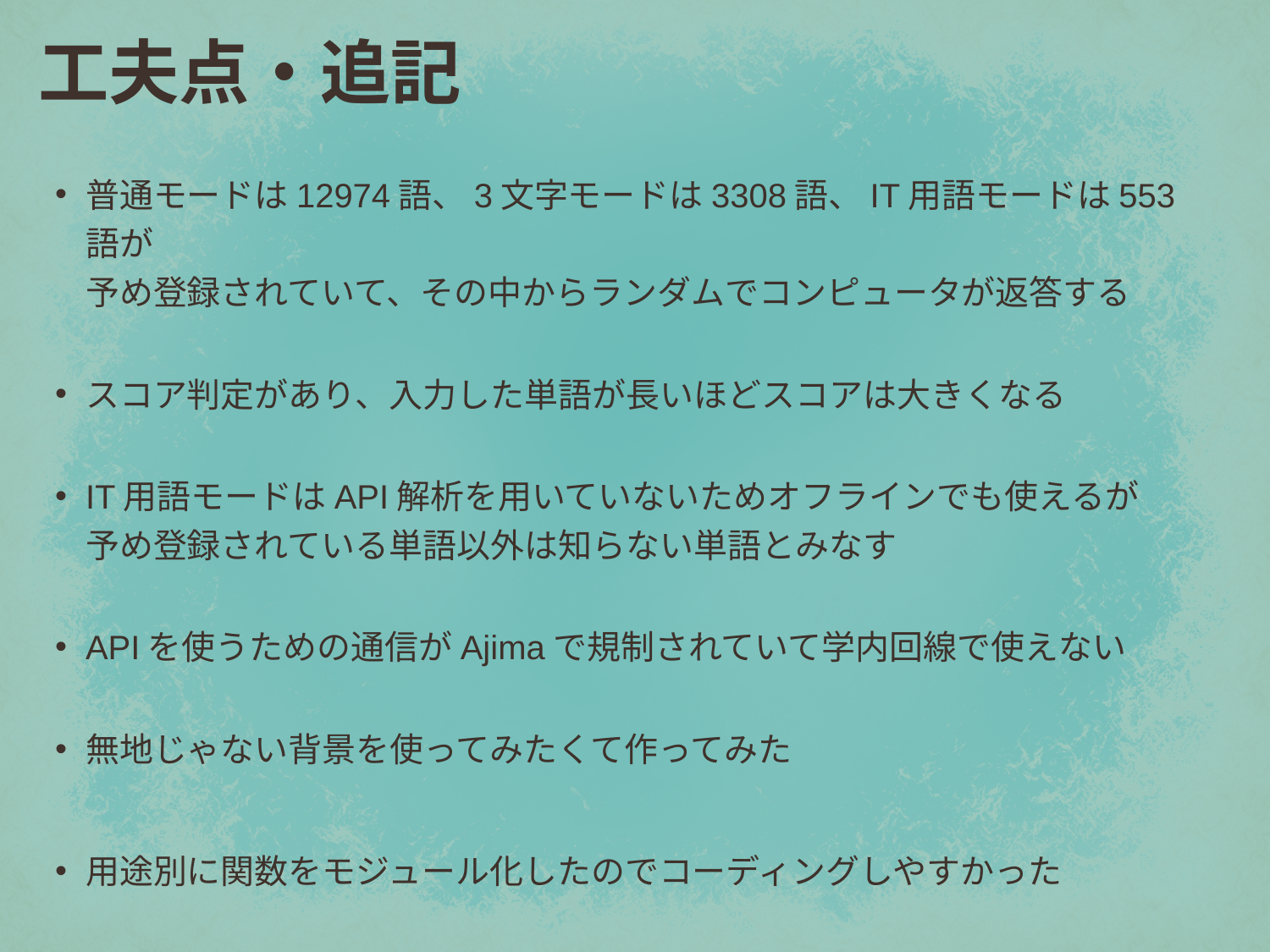

# 工夫点・追記
普通モードは12974語、3文字モードは3308語、IT用語モードは553語が
予め登録されていて、その中からランダムでコンピュータが返答する

スコア判定があり、入力した単語が長いほどスコアは大きくなる

IT用語モードはAPI解析を用いていないためオフラインでも使えるが
予め登録されている単語以外は知らない単語とみなす

APIを使うための通信がAjimaで規制されていて学内回線で使えない

無地じゃない背景を使ってみたくて作ってみた

用途別に関数をモジュール化したのでコーディングしやすかった